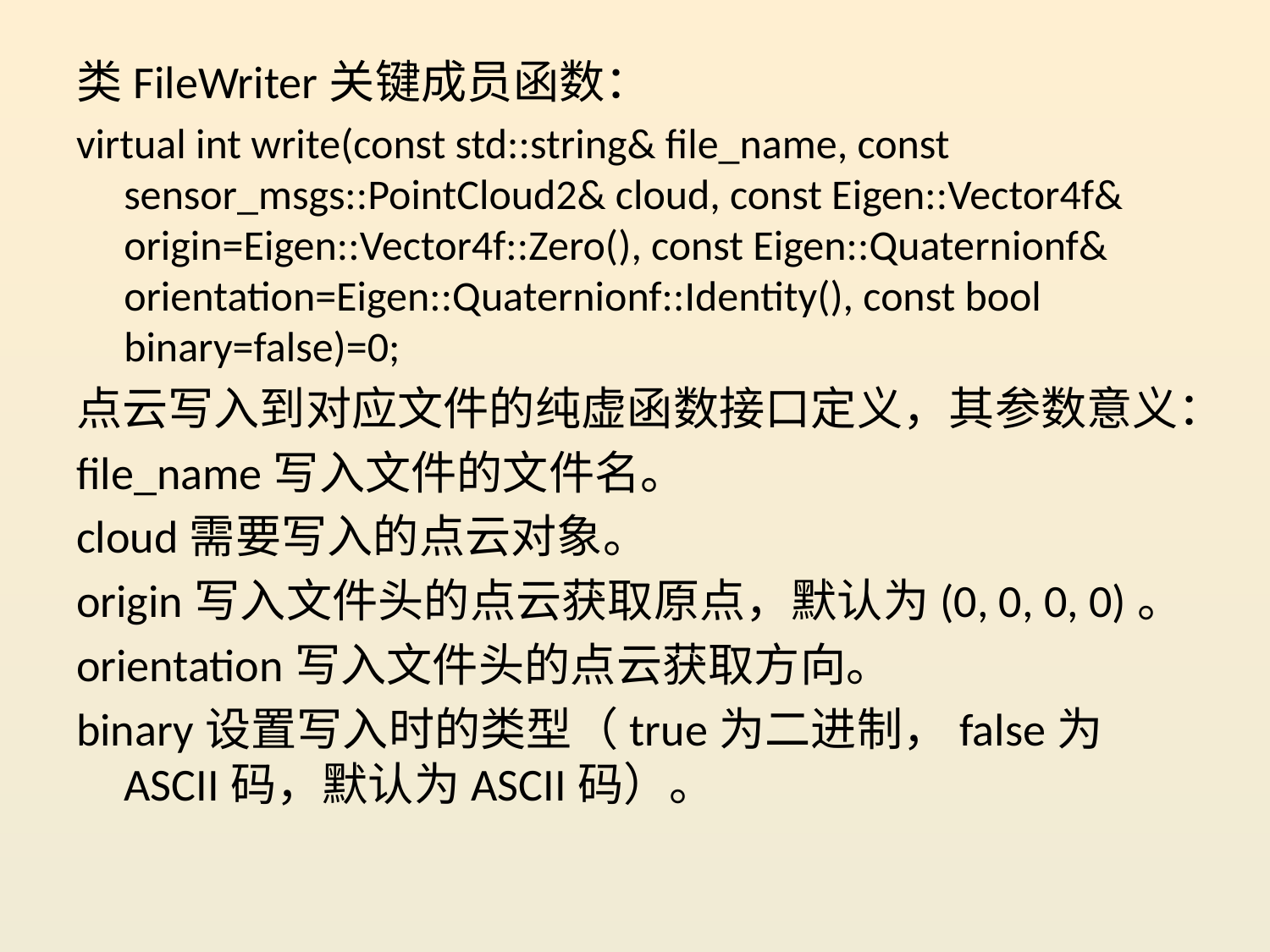

类FileWriter关键成员函数：
virtual int write(const std::string& file_name, const sensor_msgs::PointCloud2& cloud, const Eigen::Vector4f& origin=Eigen::Vector4f::Zero(), const Eigen::Quaternionf& orientation=Eigen::Quaternionf::Identity(), const bool binary=false)=0;
点云写入到对应文件的纯虚函数接口定义，其参数意义：
file_name写入文件的文件名。
cloud需要写入的点云对象。
origin写入文件头的点云获取原点，默认为(0, 0, 0, 0)。
orientation写入文件头的点云获取方向。
binary设置写入时的类型（true为二进制，false为ASCII码，默认为ASCII码）。